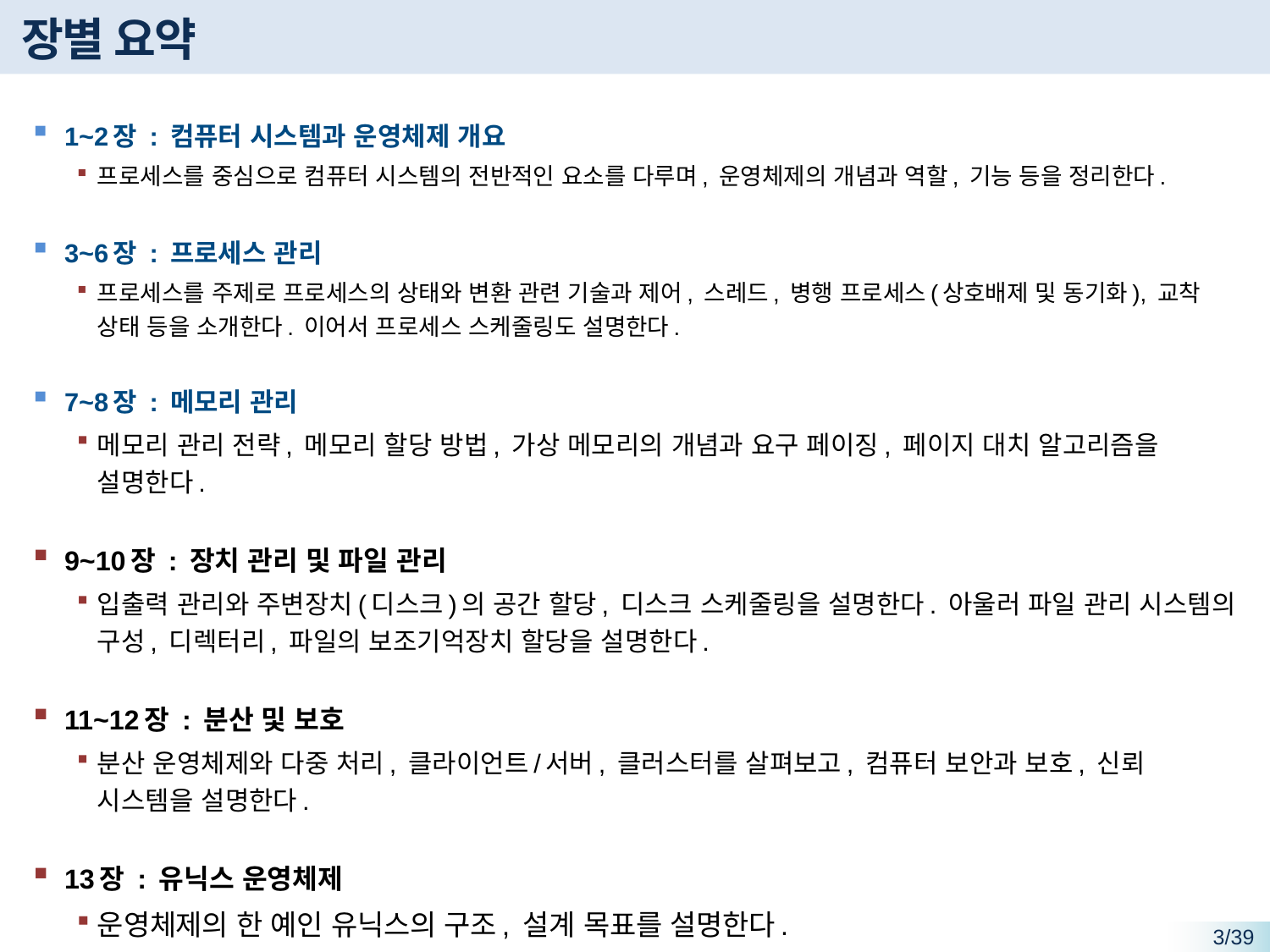

# 장별 요약
1~2장 : 컴퓨터 시스템과 운영체제 개요
프로세스를 중심으로 컴퓨터 시스템의 전반적인 요소를 다루며, 운영체제의 개념과 역할, 기능 등을 정리한다.

3~6장 : 프로세스 관리
프로세스를 주제로 프로세스의 상태와 변환 관련 기술과 제어, 스레드, 병행 프로세스(상호배제 및 동기화), 교착 상태 등을 소개한다. 이어서 프로세스 스케줄링도 설명한다.

7~8장 : 메모리 관리
메모리 관리 전략, 메모리 할당 방법, 가상 메모리의 개념과 요구 페이징, 페이지 대치 알고리즘을 설명한다.

9~10장 : 장치 관리 및 파일 관리
입출력 관리와 주변장치(디스크)의 공간 할당, 디스크 스케줄링을 설명한다. 아울러 파일 관리 시스템의 구성, 디렉터리, 파일의 보조기억장치 할당을 설명한다.

11~12장 : 분산 및 보호
분산 운영체제와 다중 처리, 클라이언트/서버, 클러스터를 살펴보고, 컴퓨터 보안과 보호, 신뢰 시스템을 설명한다.

13장 : 유닉스 운영체제
운영체제의 한 예인 유닉스의 구조, 설계 목표를 설명한다.